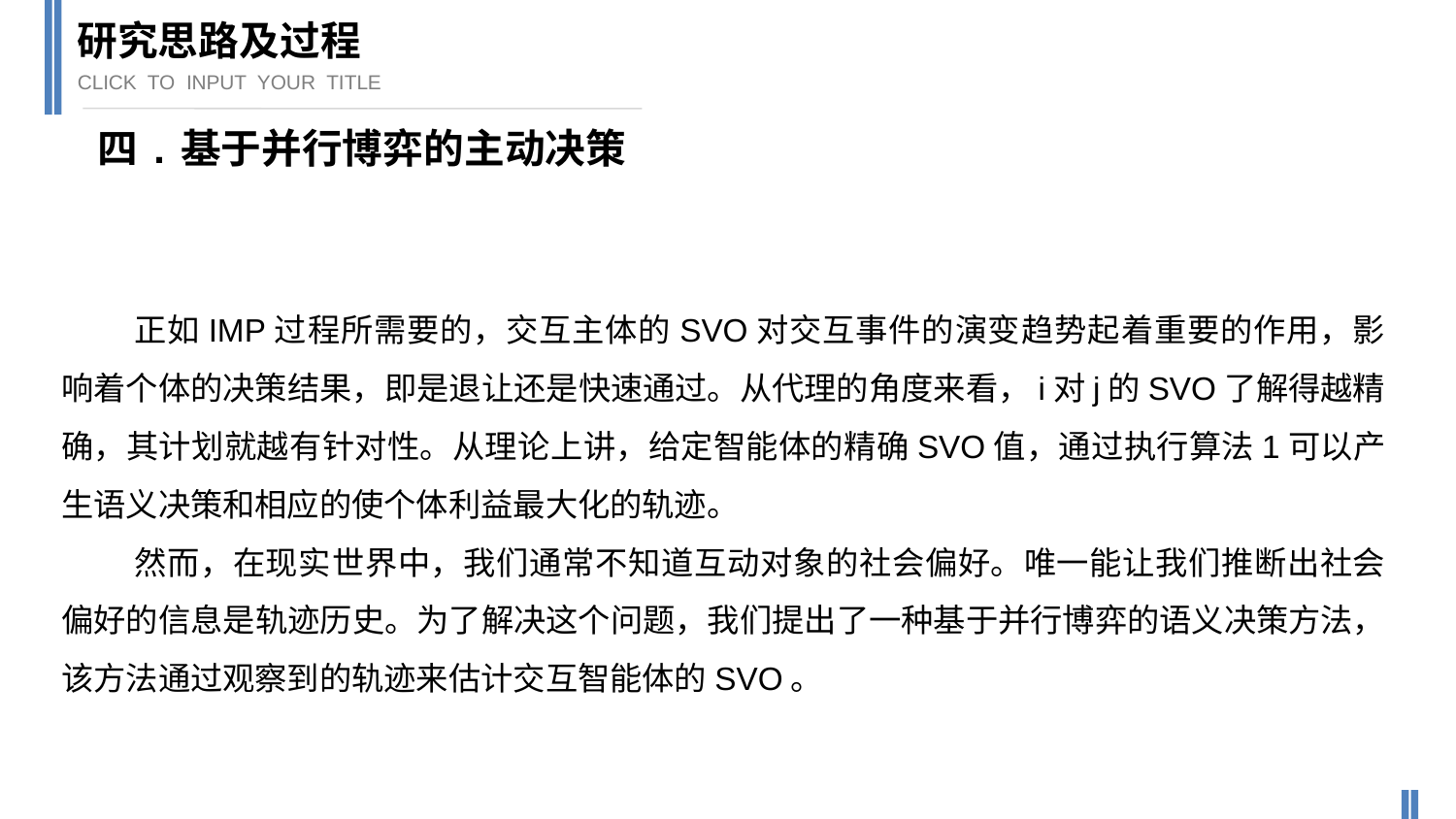

研究思路及过程
CLICK  TO  INPUT  YOUR  TITLE
四.基于并行博弈的主动决策

正如IMP过程所需要的，交互主体的SVO对交互事件的演变趋势起着重要的作用，影响着个体的决策结果，即是退让还是快速通过。从代理的角度来看，i对j的SVO了解得越精确，其计划就越有针对性。从理论上讲，给定智能体的精确SVO值，通过执行算法1可以产生语义决策和相应的使个体利益最大化的轨迹。
然而，在现实世界中，我们通常不知道互动对象的社会偏好。唯一能让我们推断出社会偏好的信息是轨迹历史。为了解决这个问题，我们提出了一种基于并行博弈的语义决策方法，该方法通过观察到的轨迹来估计交互智能体的SVO。